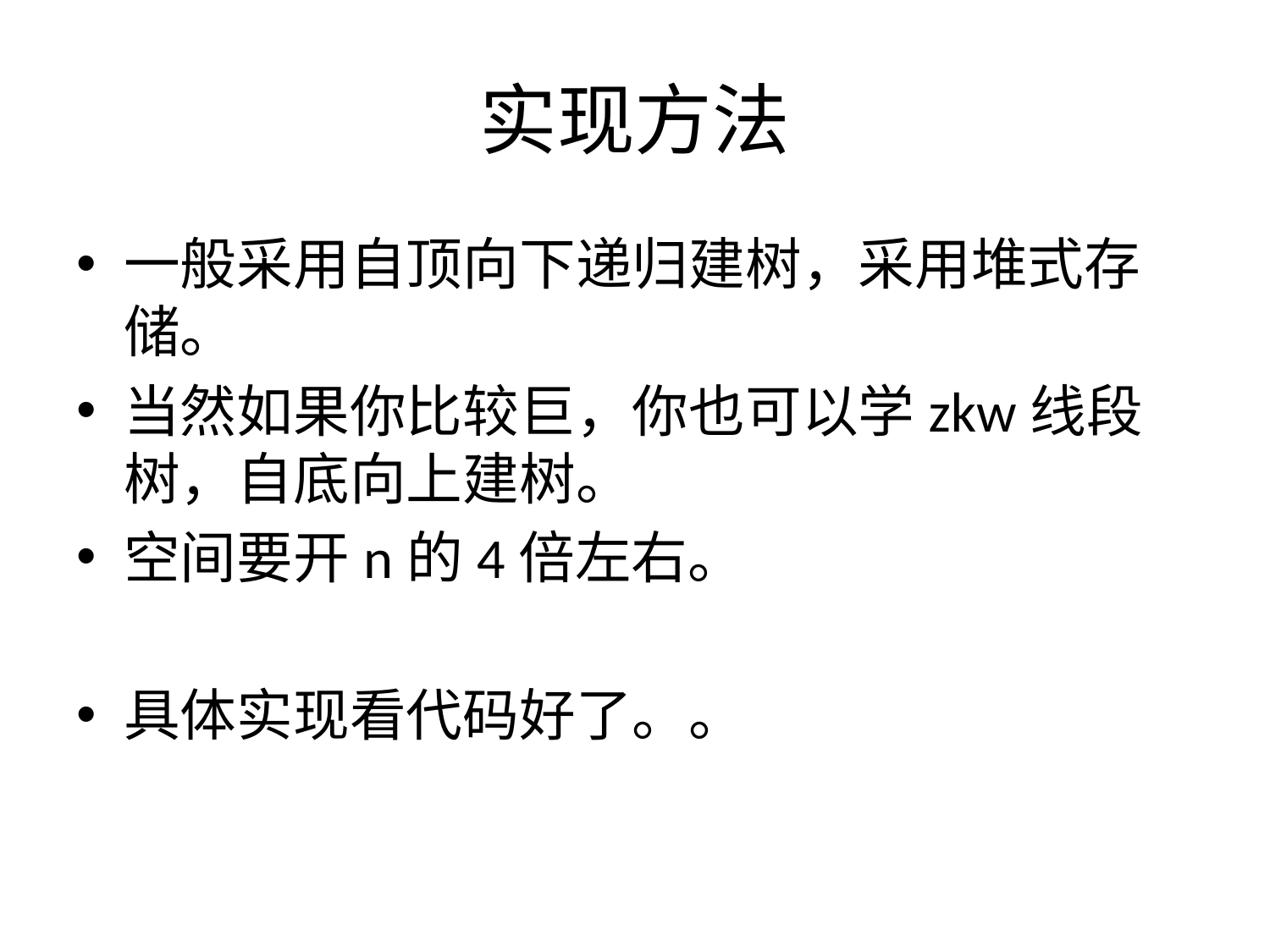

# 实现方法
一般采用自顶向下递归建树，采用堆式存储。
当然如果你比较巨，你也可以学zkw线段树，自底向上建树。
空间要开n的4倍左右。

具体实现看代码好了。。